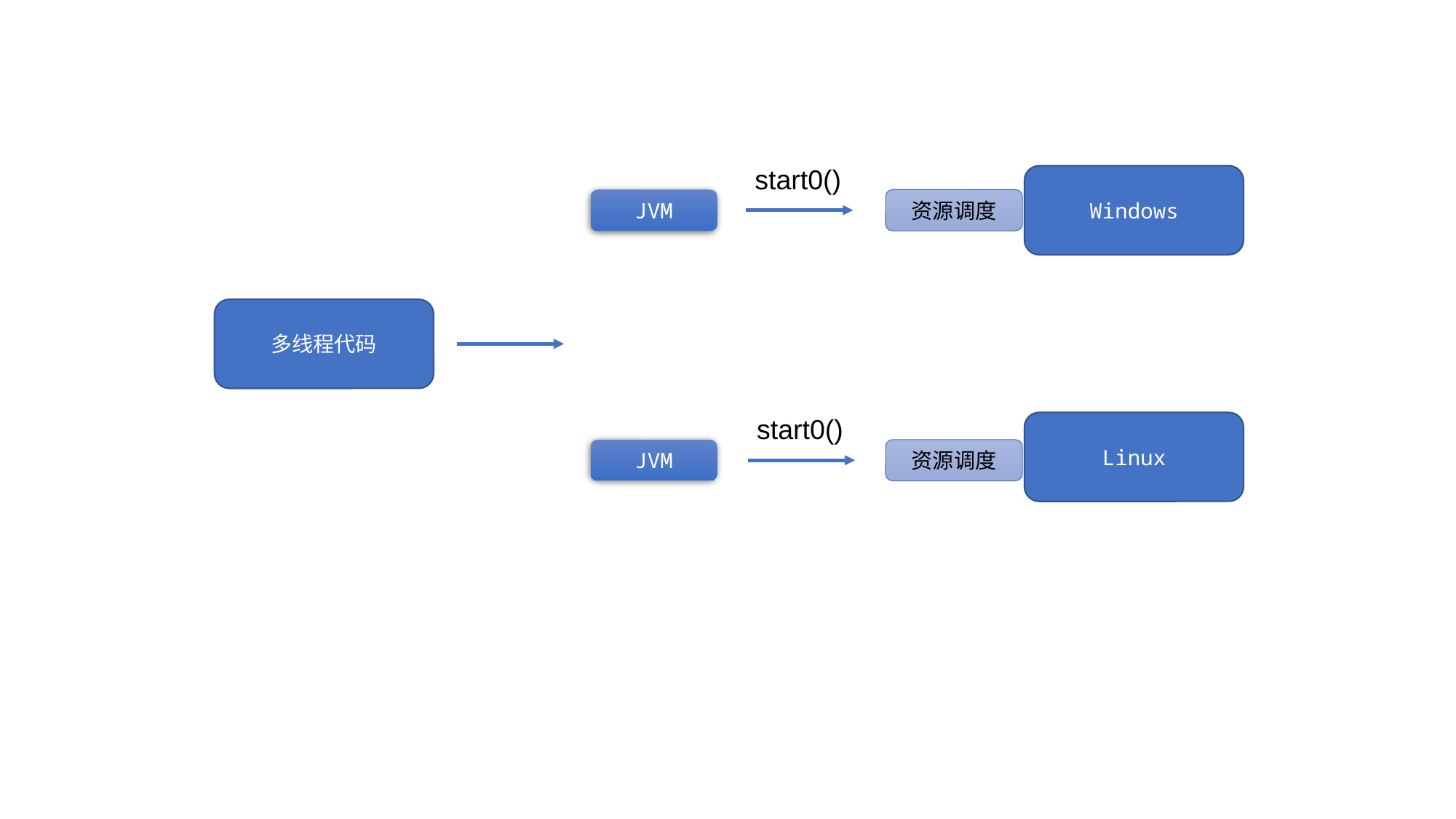

start0()
Windows
JVM
资源调度
多线程代码
start0()
Linux
JVM
资源调度